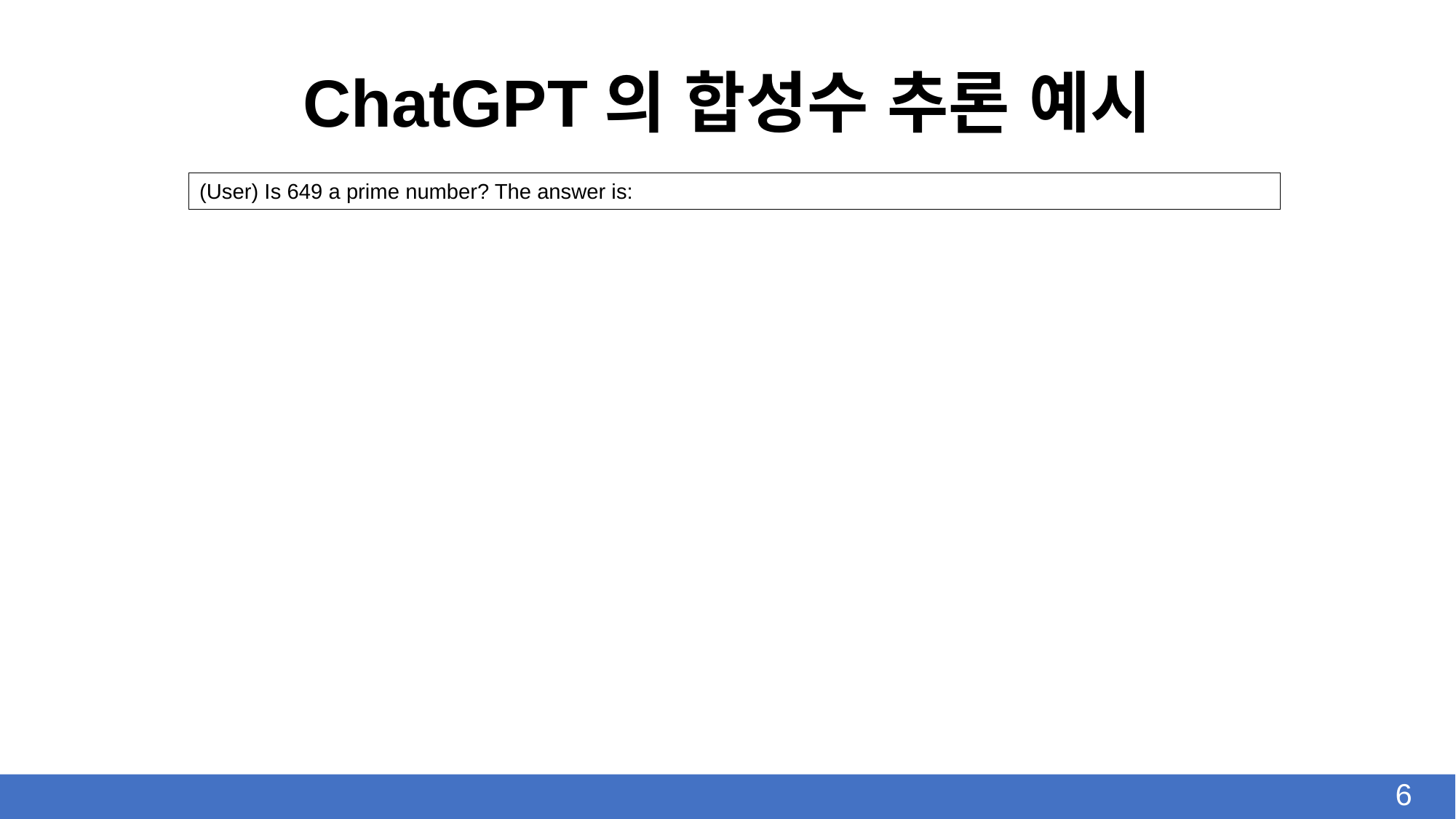

# ChatGPT의 합성수 추론 예시
(User) Is 649 a prime number? The answer is:

6